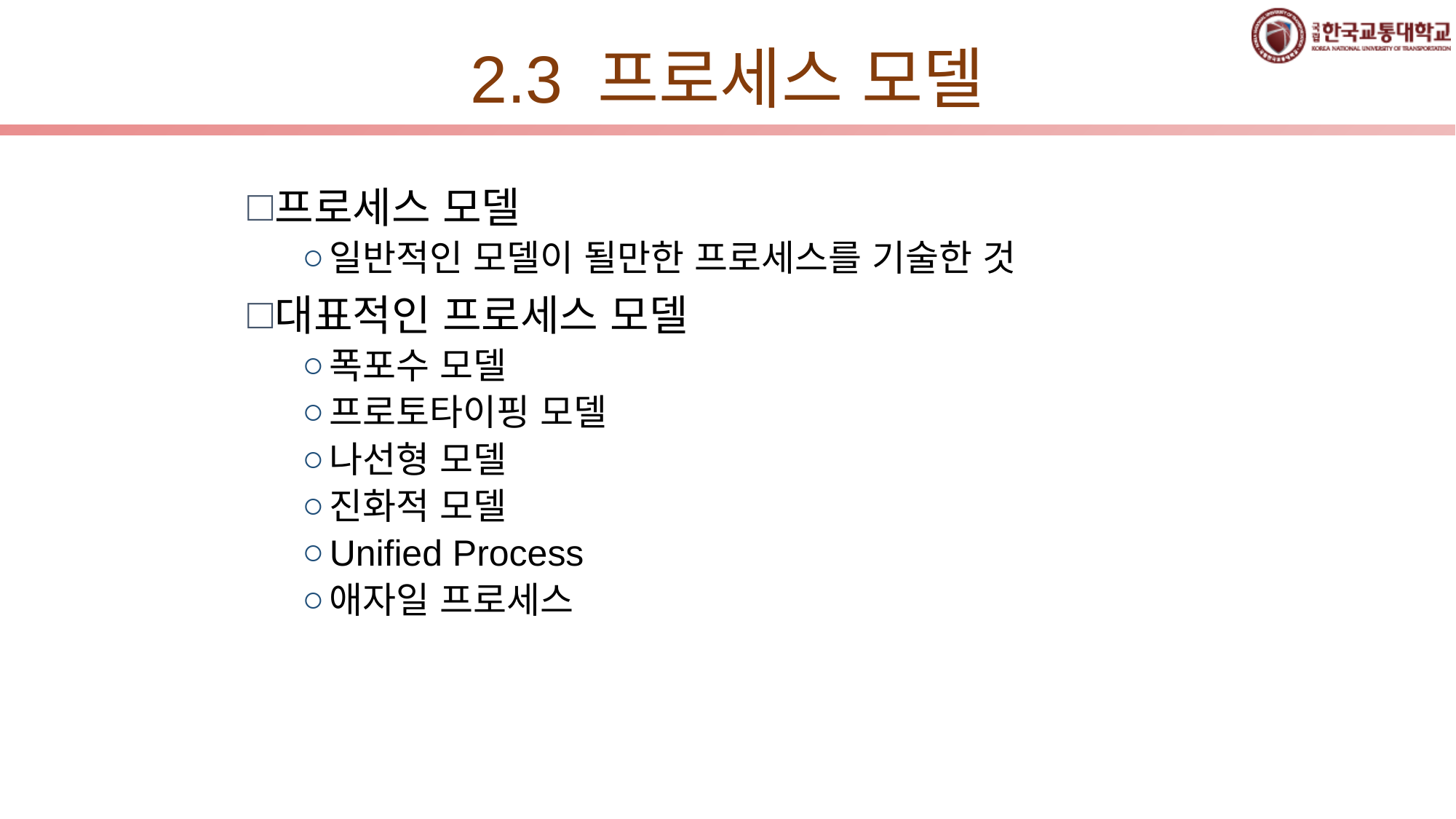

# 2.3 프로세스 모델
프로세스 모델
일반적인 모델이 될만한 프로세스를 기술한 것
대표적인 프로세스 모델
폭포수 모델
프로토타이핑 모델
나선형 모델
진화적 모델
Unified Process
애자일 프로세스